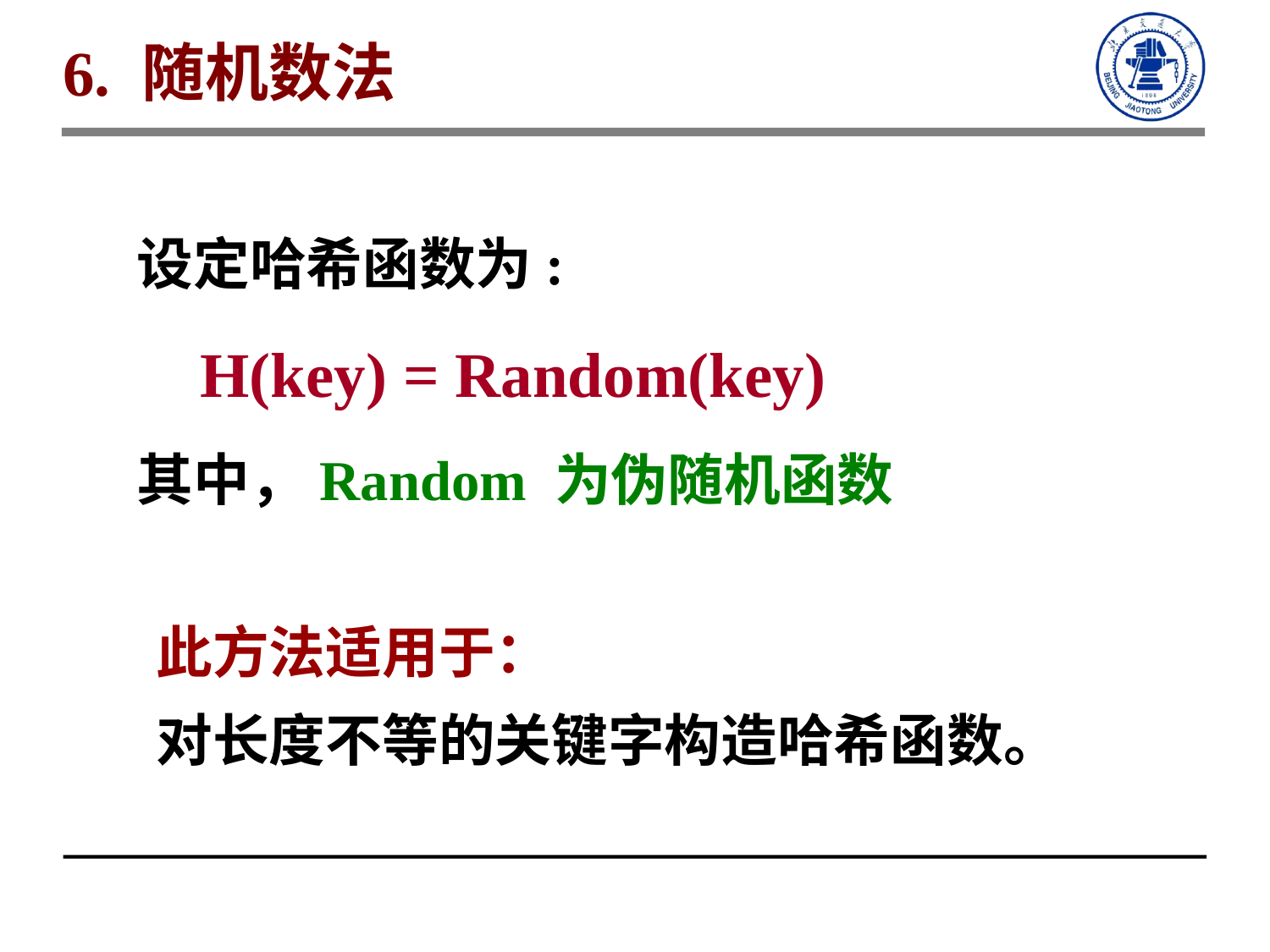

6. 随机数法
设定哈希函数为:
    H(key) = Random(key)
其中，Random 为伪随机函数
        此方法适用于：
        对长度不等的关键字构造哈希函数。